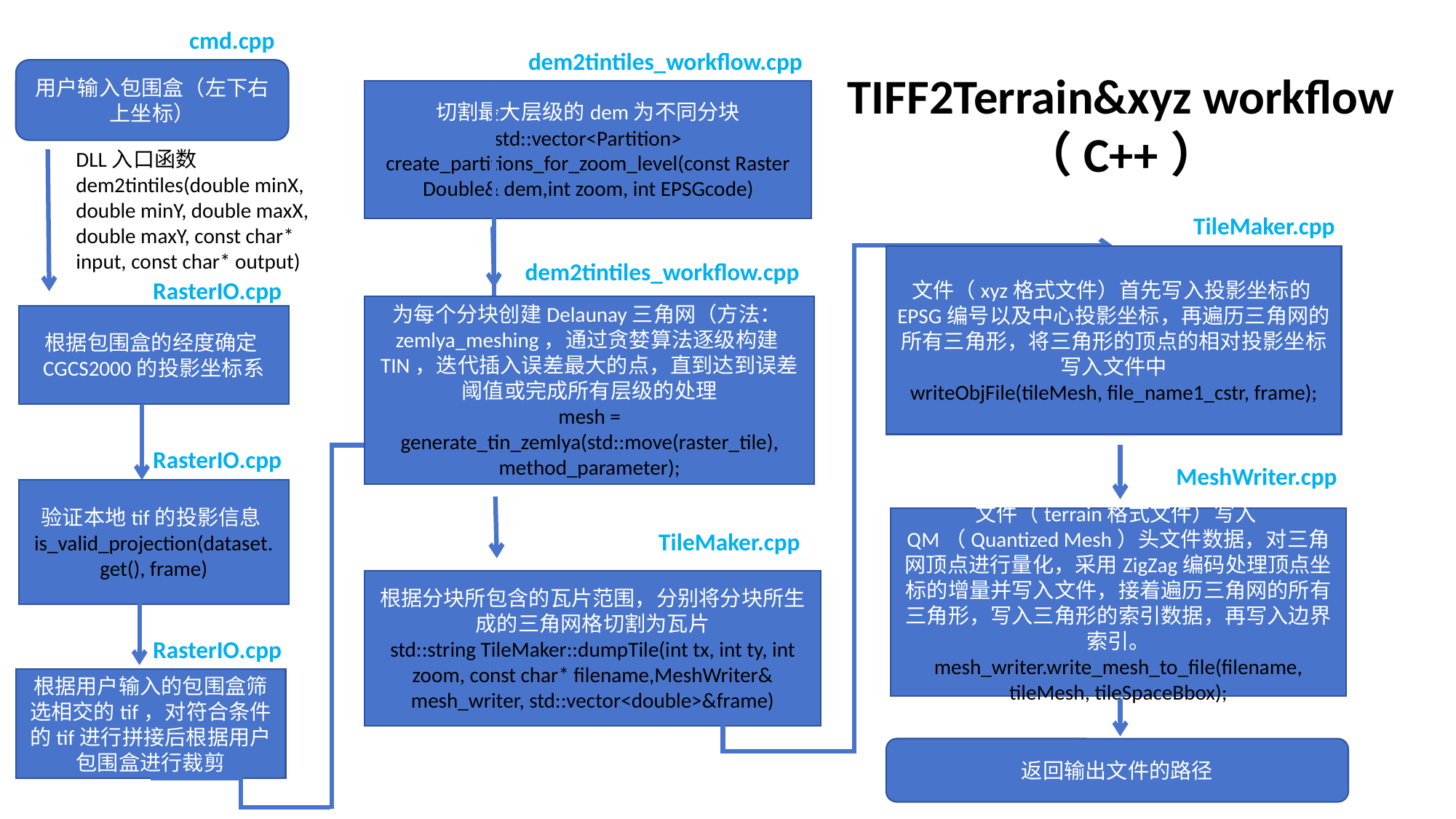

cmd.cpp
dem2tintiles_workflow.cpp
用户输入包围盒（左下右上坐标）
TIFF2Terrain&xyz workflow
（C++）
切割最大层级的dem为不同分块
std::vector<Partition> create_partitions_for_zoom_level(const Raster Double& dem,int zoom, int EPSGcode)
DLL入口函数dem2tintiles(double minX, double minY, double maxX, double maxY, const char* input, const char* output)
TileMaker.cpp
文件（xyz格式文件）首先写入投影坐标的EPSG编号以及中心投影坐标，再遍历三角网的所有三角形，将三角形的顶点的相对投影坐标写入文件中
writeObjFile(tileMesh, file_name1_cstr, frame);
dem2tintiles_workflow.cpp
RasterIO.cpp
为每个分块创建Delaunay三角网（方法：zemlya_meshing，通过贪婪算法逐级构建TIN，迭代插入误差最大的点，直到达到误差阈值或完成所有层级的处理
mesh = generate_tin_zemlya(std::move(raster_tile), method_parameter);
根据包围盒的经度确定CGCS2000的投影坐标系
RasterIO.cpp
MeshWriter.cpp
验证本地tif的投影信息is_valid_projection(dataset.get(), frame)
文件（terrain格式文件）写入QM（Quantized Mesh）头文件数据，对三角网顶点进行量化，采用ZigZag编码处理顶点坐标的增量并写入文件，接着遍历三角网的所有三角形，写入三角形的索引数据，再写入边界索引。
mesh_writer.write_mesh_to_file(filename, tileMesh, tileSpaceBbox);
TileMaker.cpp
根据分块所包含的瓦片范围，分别将分块所生成的三角网格切割为瓦片
std::string TileMaker::dumpTile(int tx, int ty, int zoom, const char* filename,MeshWriter& mesh_writer, std::vector<double>&frame)
RasterIO.cpp
根据用户输入的包围盒筛选相交的tif，对符合条件的tif进行拼接后根据用户包围盒进行裁剪
返回输出文件的路径